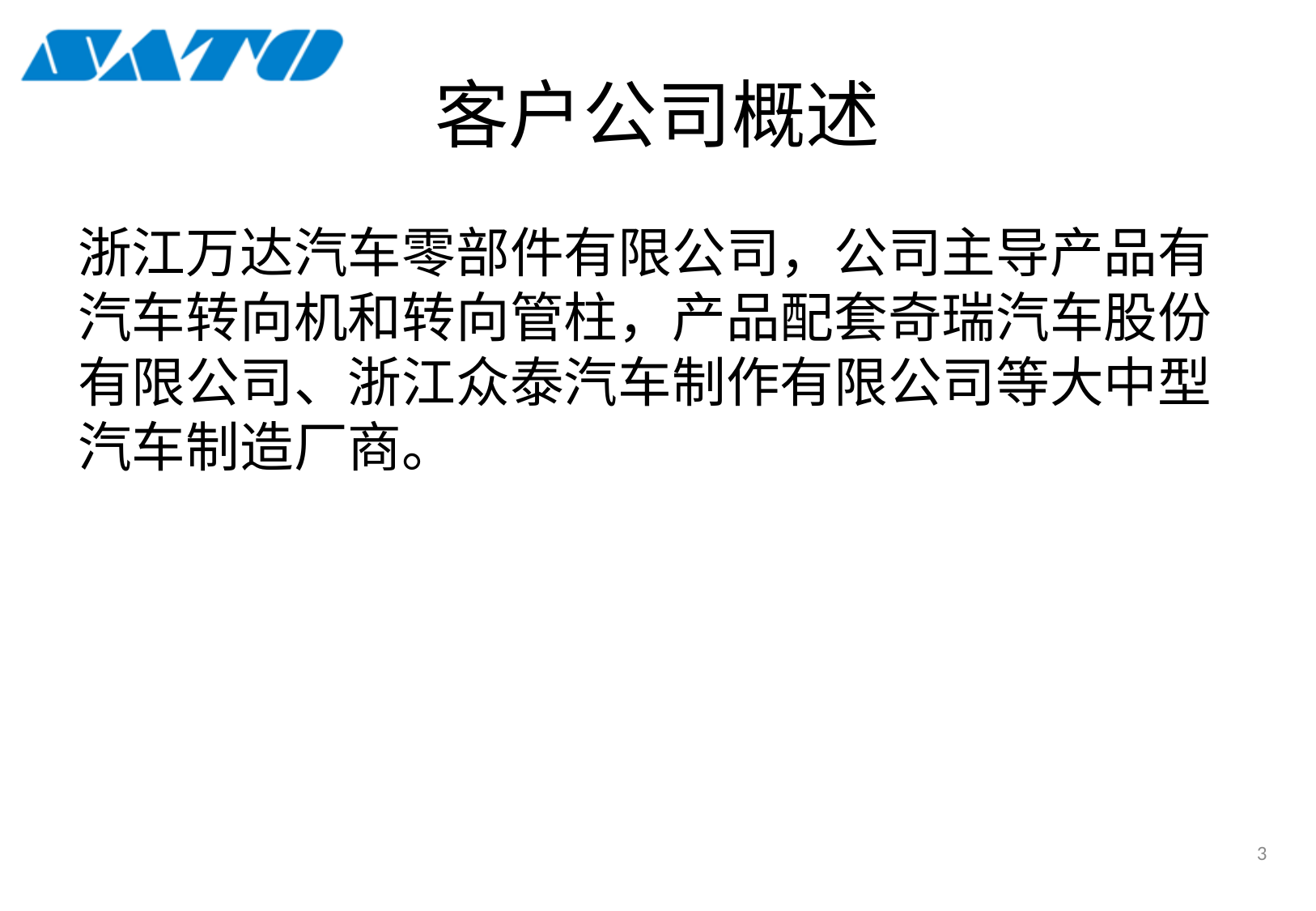

# 客户公司概述
浙江万达汽车零部件有限公司，公司主导产品有汽车转向机和转向管柱，产品配套奇瑞汽车股份有限公司、浙江众泰汽车制作有限公司等大中型汽车制造厂商。
3